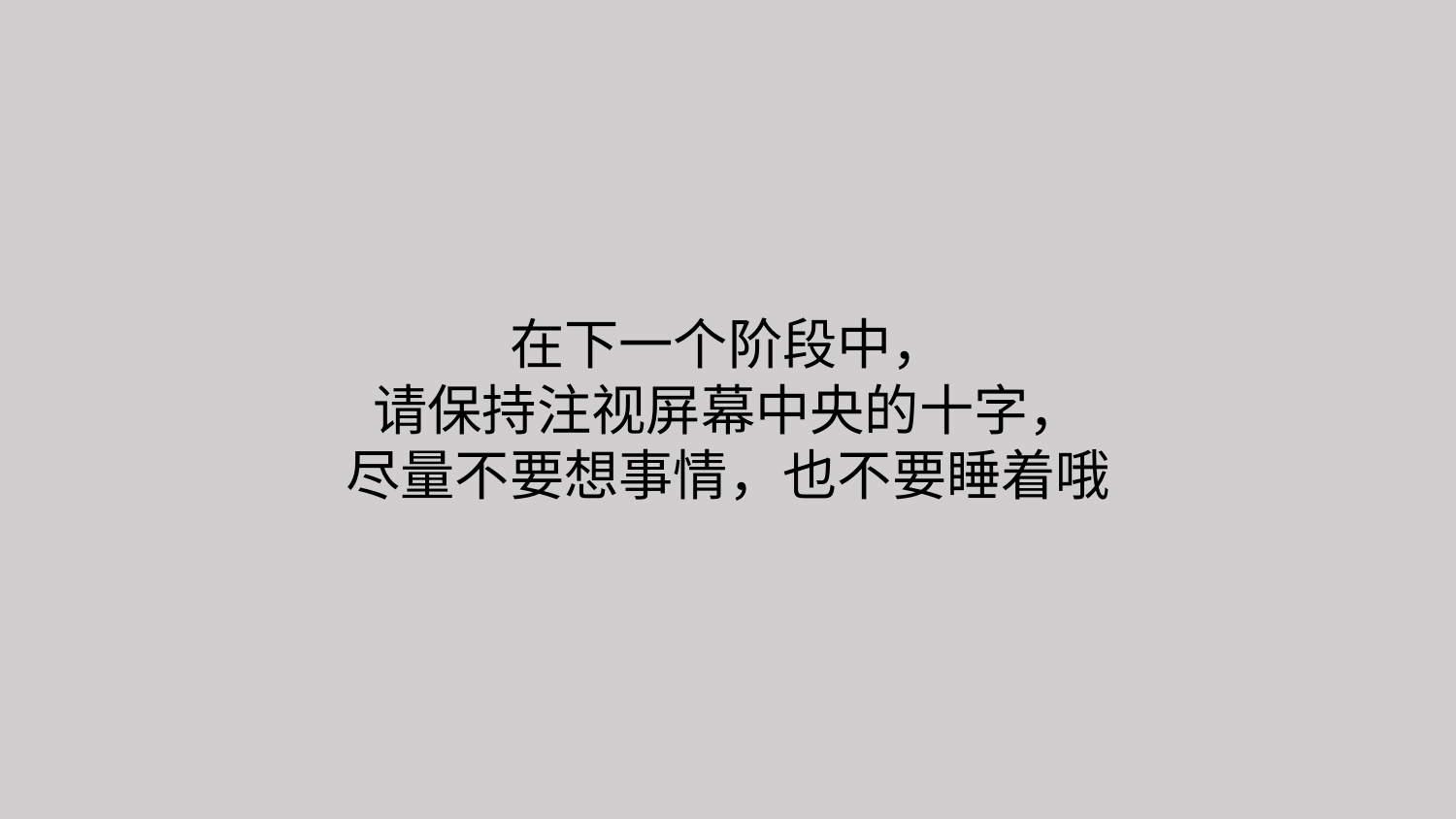

在下一个阶段中，
请保持注视屏幕中央的十字，
尽量不要想事情，也不要睡着哦